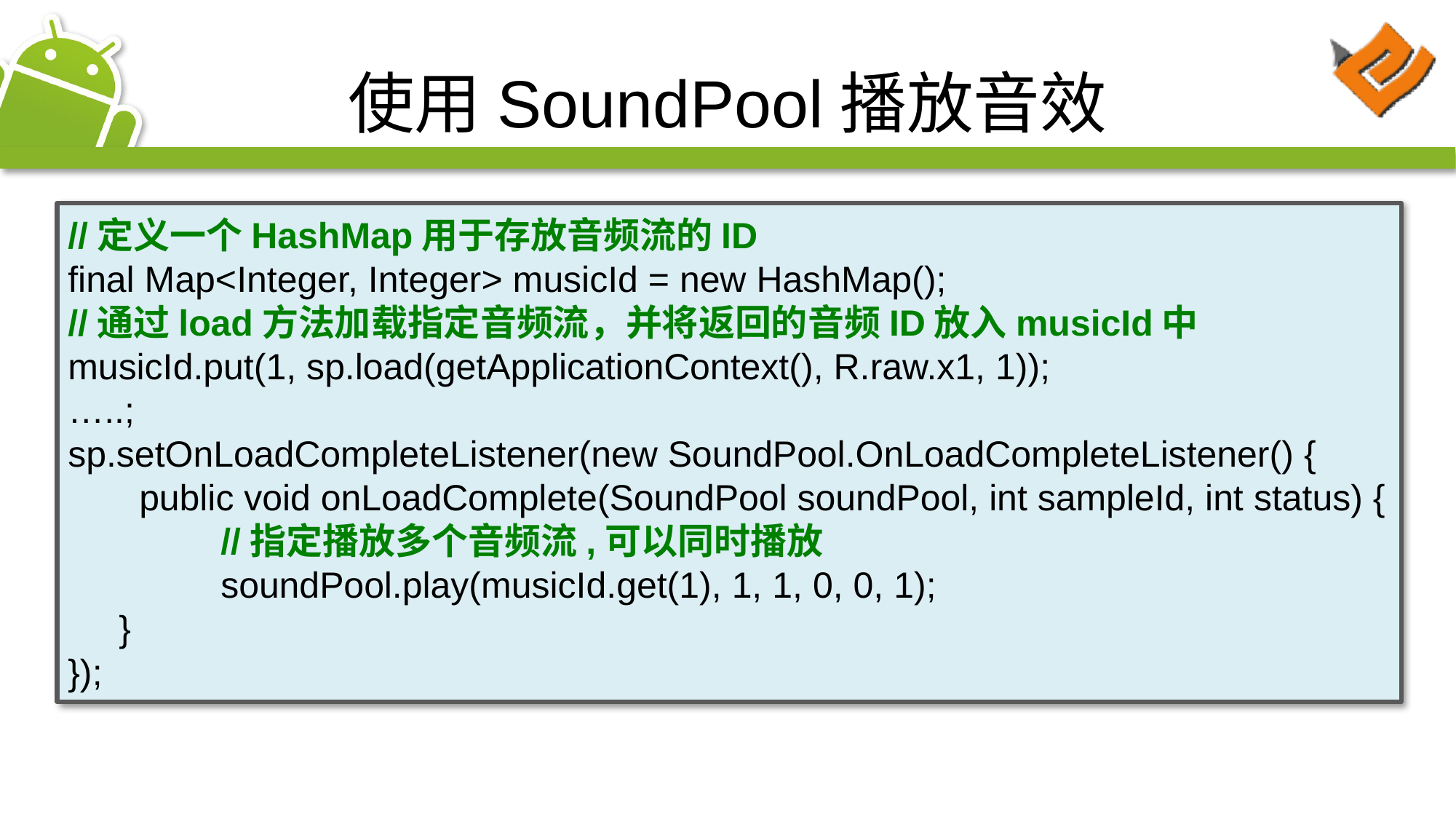

# 使用SoundPool播放音效
//定义一个HashMap用于存放音频流的ID
final Map<Integer, Integer> musicId = new HashMap();
//通过load方法加载指定音频流，并将返回的音频ID放入musicId中
musicId.put(1, sp.load(getApplicationContext(), R.raw.x1, 1));
…..;
sp.setOnLoadCompleteListener(new SoundPool.OnLoadCompleteListener() {
       public void onLoadComplete(SoundPool soundPool, int sampleId, int status) {
               //指定播放多个音频流,可以同时播放
               soundPool.play(musicId.get(1), 1, 1, 0, 0, 1);
     }
});